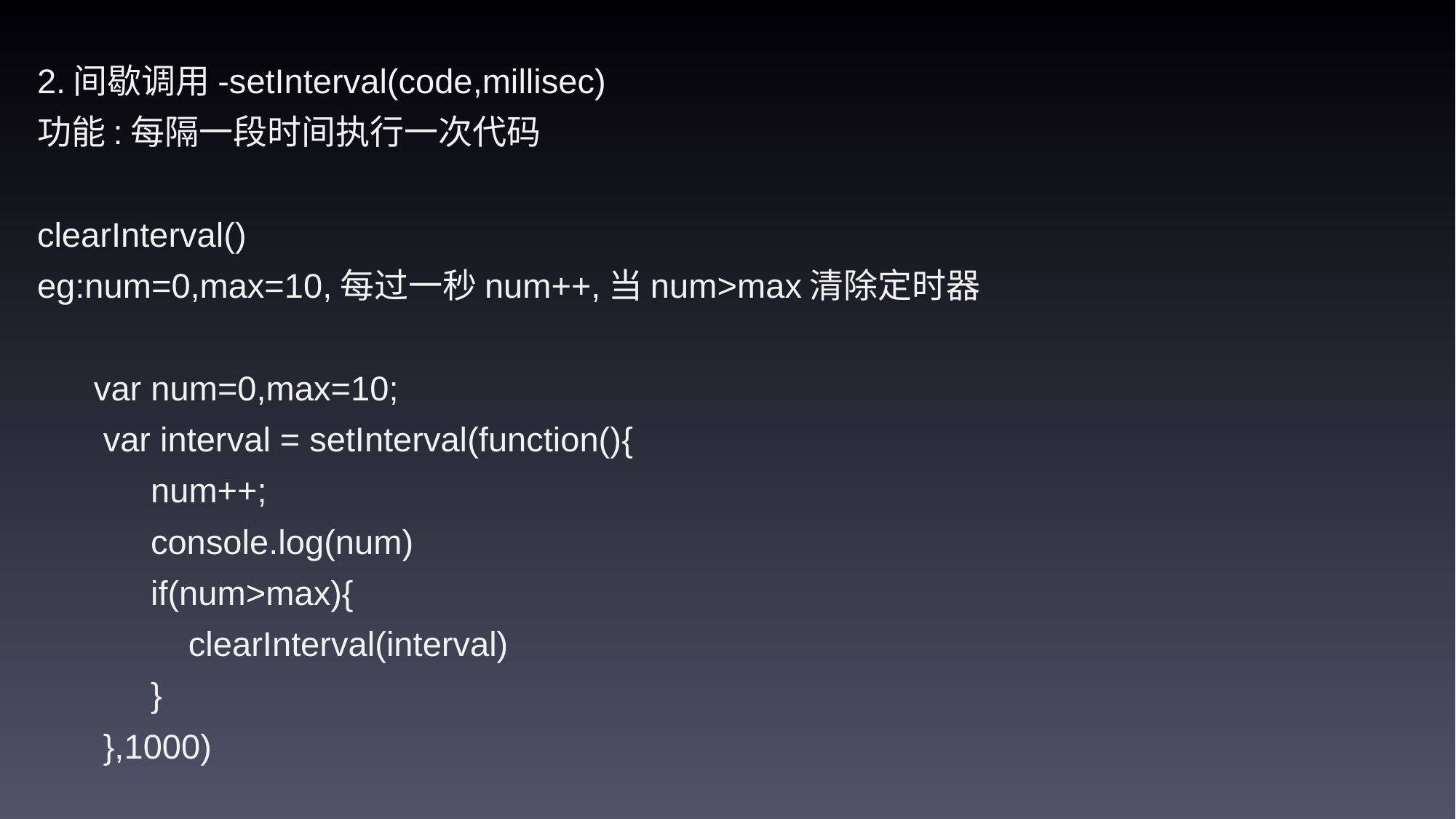

2.间歇调用-setInterval(code,millisec)
功能:每隔一段时间执行一次代码

clearInterval()
eg:num=0,max=10,每过一秒num++,当num>max清除定时器

      var num=0,max=10;
       var interval = setInterval(function(){
            num++;
            console.log(num)
            if(num>max){
                clearInterval(interval)
            }
       },1000)